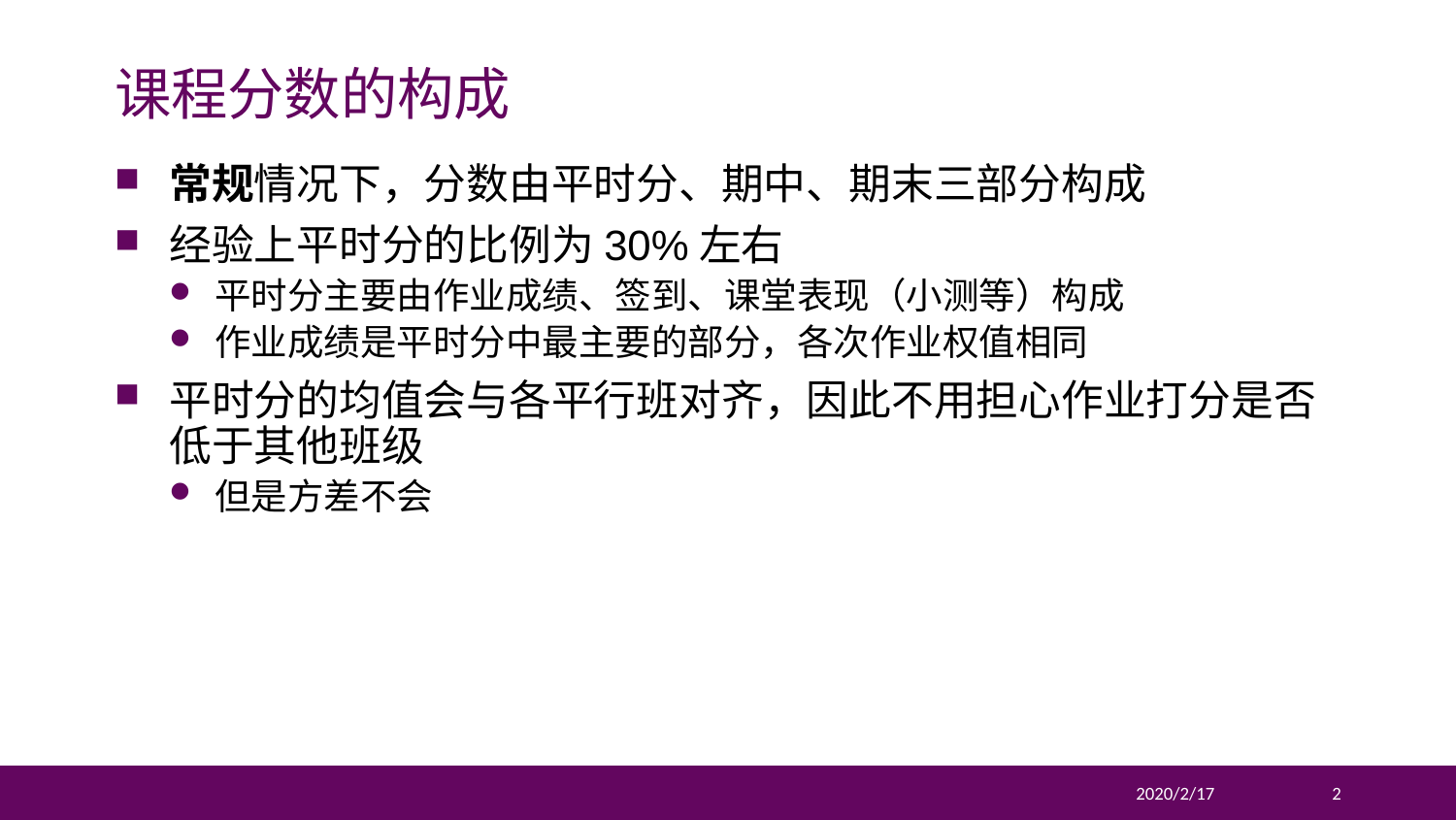

# 课程分数的构成
常规情况下，分数由平时分、期中、期末三部分构成
经验上平时分的比例为30%左右
平时分主要由作业成绩、签到、课堂表现（小测等）构成
作业成绩是平时分中最主要的部分，各次作业权值相同
平时分的均值会与各平行班对齐，因此不用担心作业打分是否低于其他班级
但是方差不会

2020/2/17
2